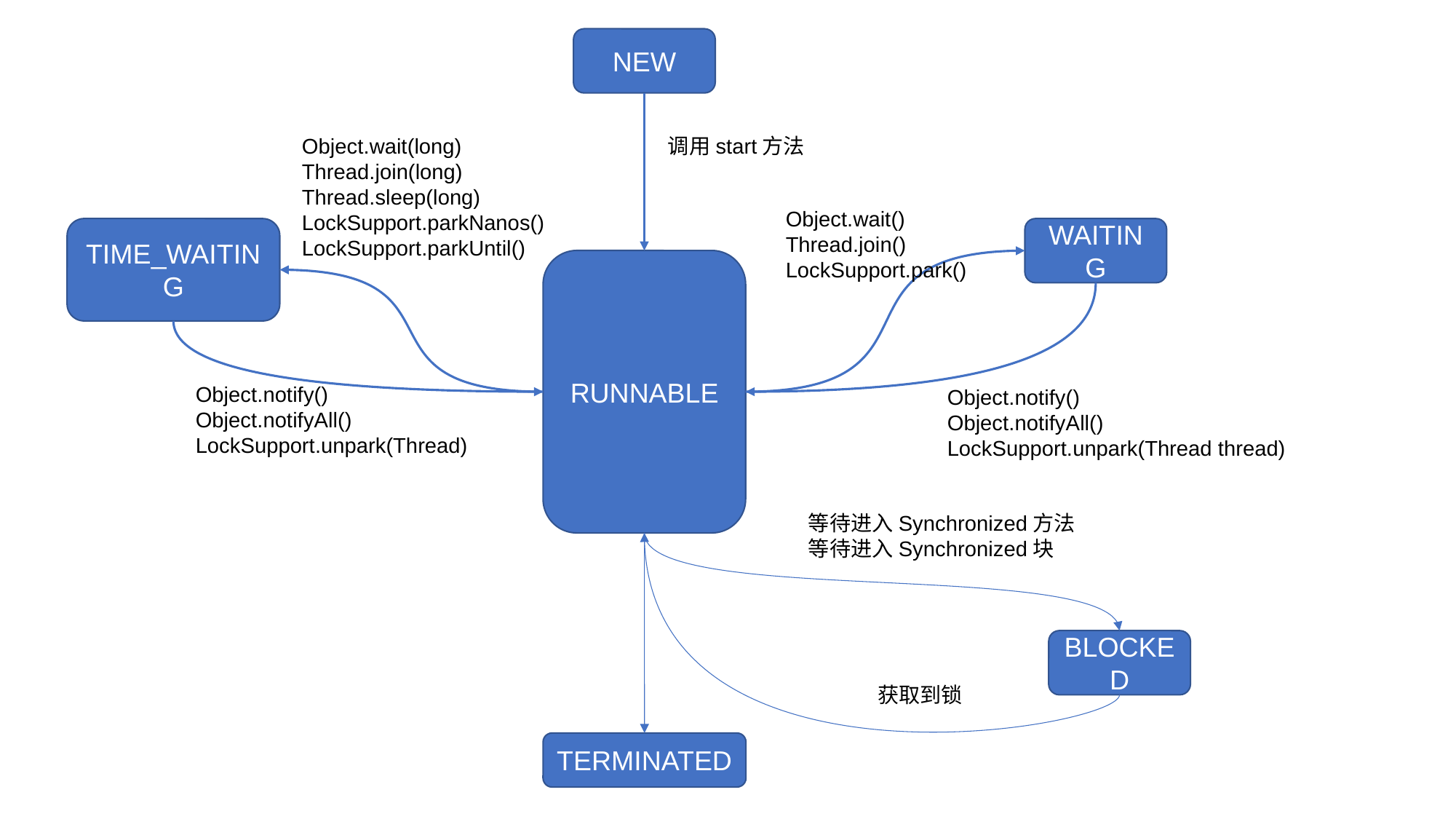

NEW
Object.wait(long)
Thread.join(long)
Thread.sleep(long)
LockSupport.parkNanos()
LockSupport.parkUntil()
调用start方法
Object.wait()
Thread.join()
LockSupport.park()
TIME_WAITING
WAITING
RUNNABLE
Object.notify()
Object.notifyAll()
LockSupport.unpark(Thread)
Object.notify()
Object.notifyAll()
LockSupport.unpark(Thread thread)
等待进入Synchronized方法
等待进入Synchronized块
BLOCKED
获取到锁
TERMINATED